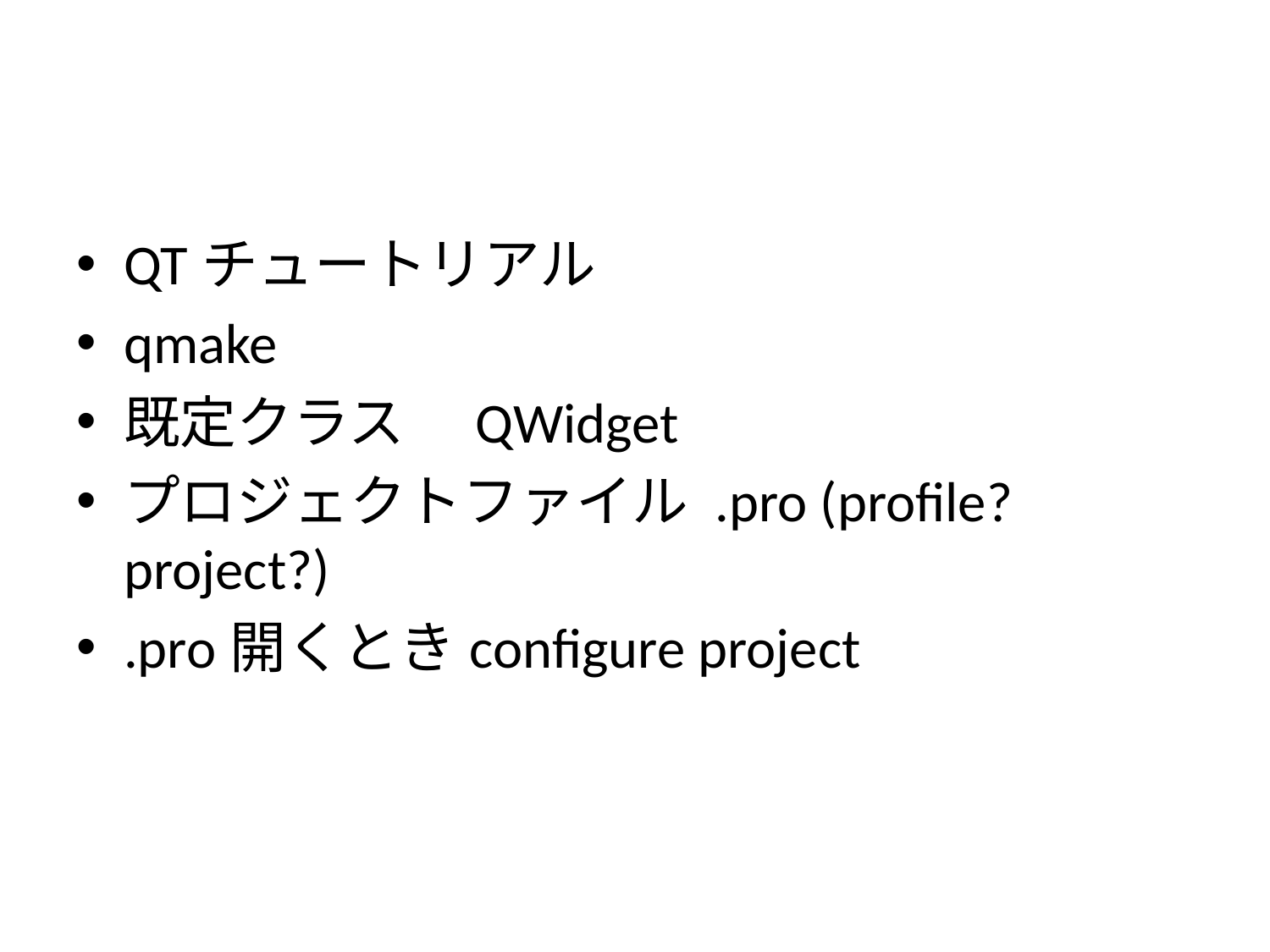

#
QTチュートリアル
qmake
既定クラス　QWidget
プロジェクトファイル .pro (profile? project?)
.pro開くときconfigure project